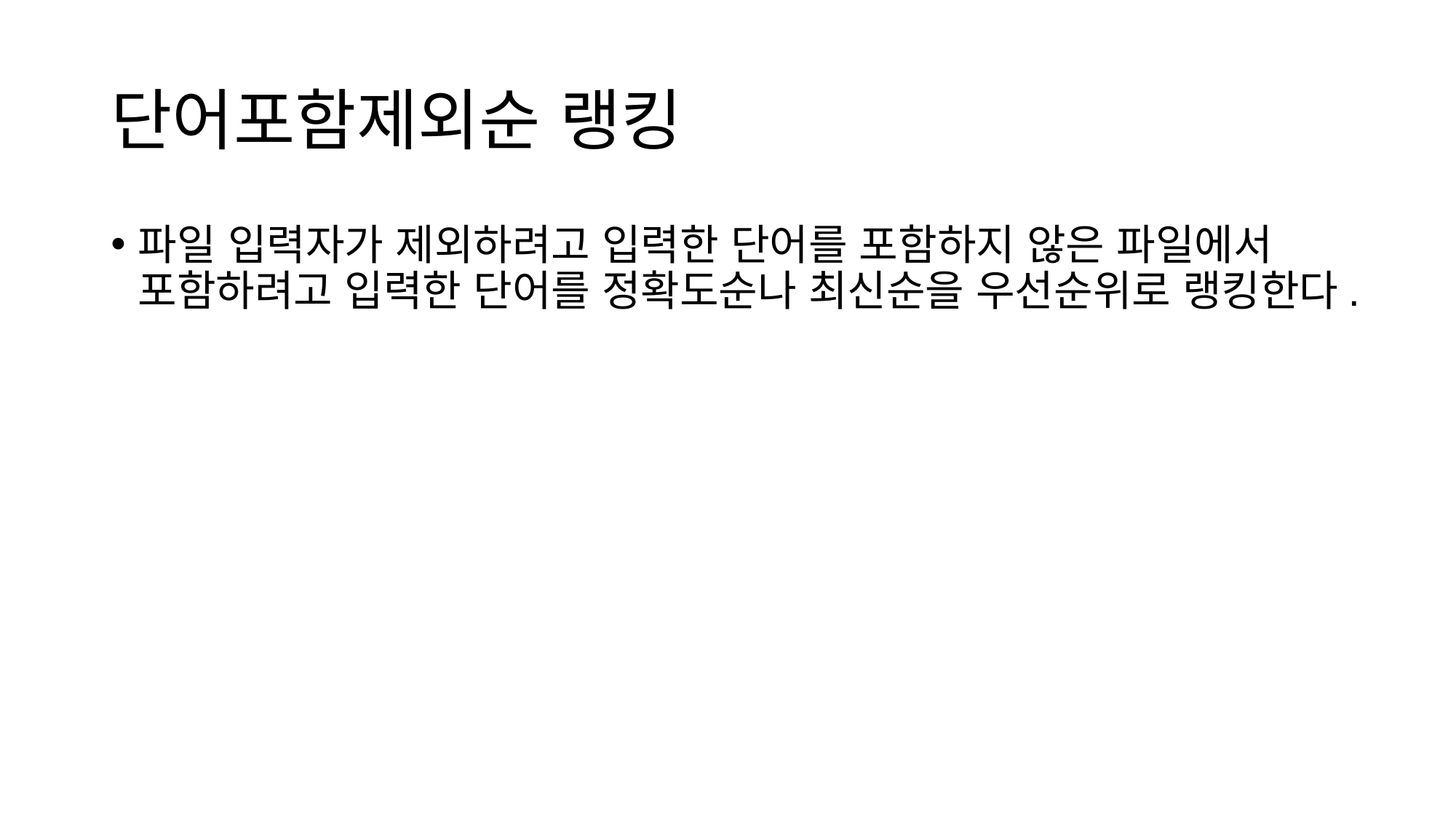

# 단어포함제외순 랭킹
파일 입력자가 제외하려고 입력한 단어를 포함하지 않은 파일에서 포함하려고 입력한 단어를 정확도순나 최신순을 우선순위로 랭킹한다.